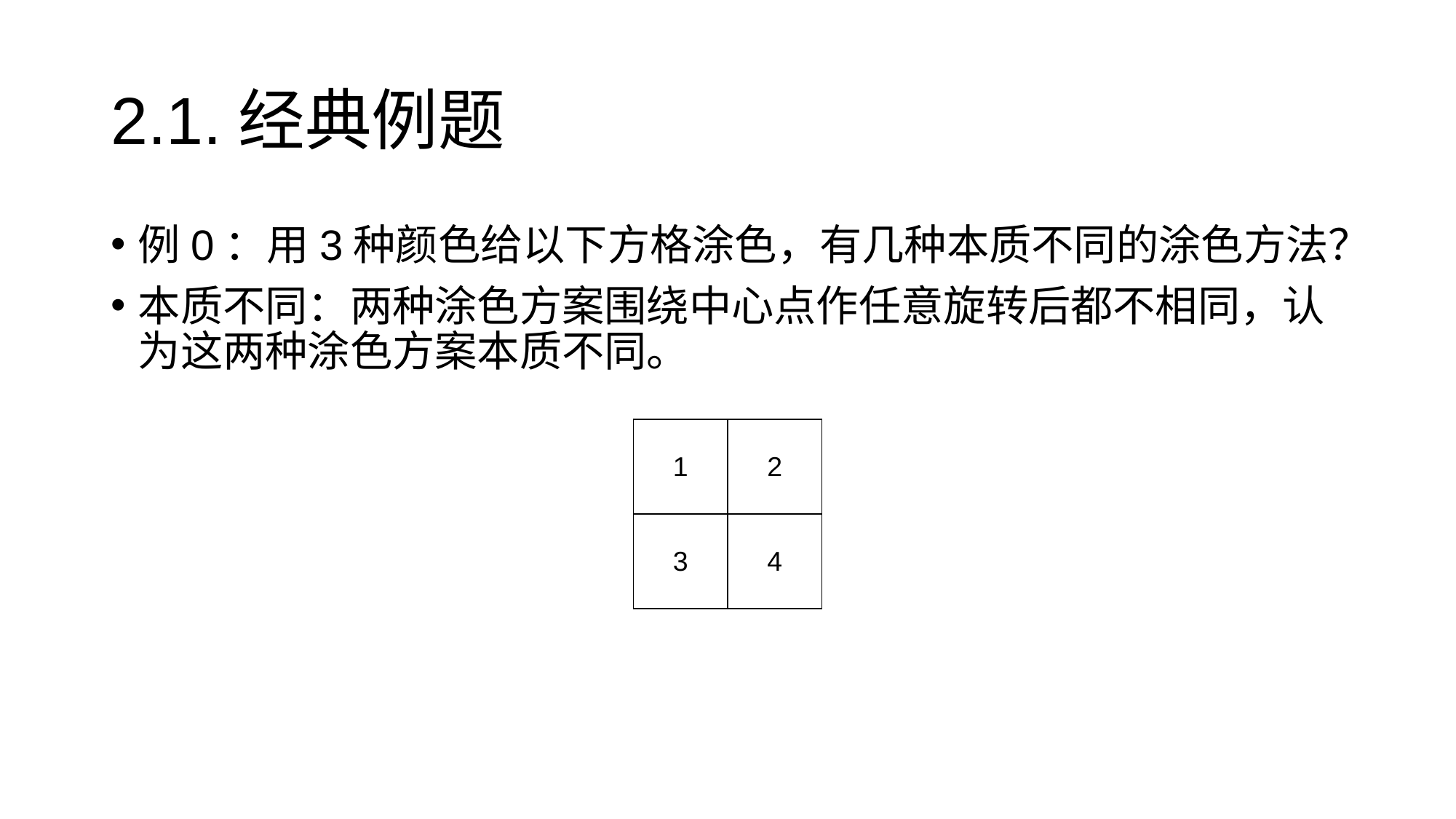

# 2.1.经典例题
例0：用3种颜色给以下方格涂色，有几种本质不同的涂色方法？
本质不同：两种涂色方案围绕中心点作任意旋转后都不相同，认为这两种涂色方案本质不同。
| 1 | 2 |
| --- | --- |
| 3 | 4 |